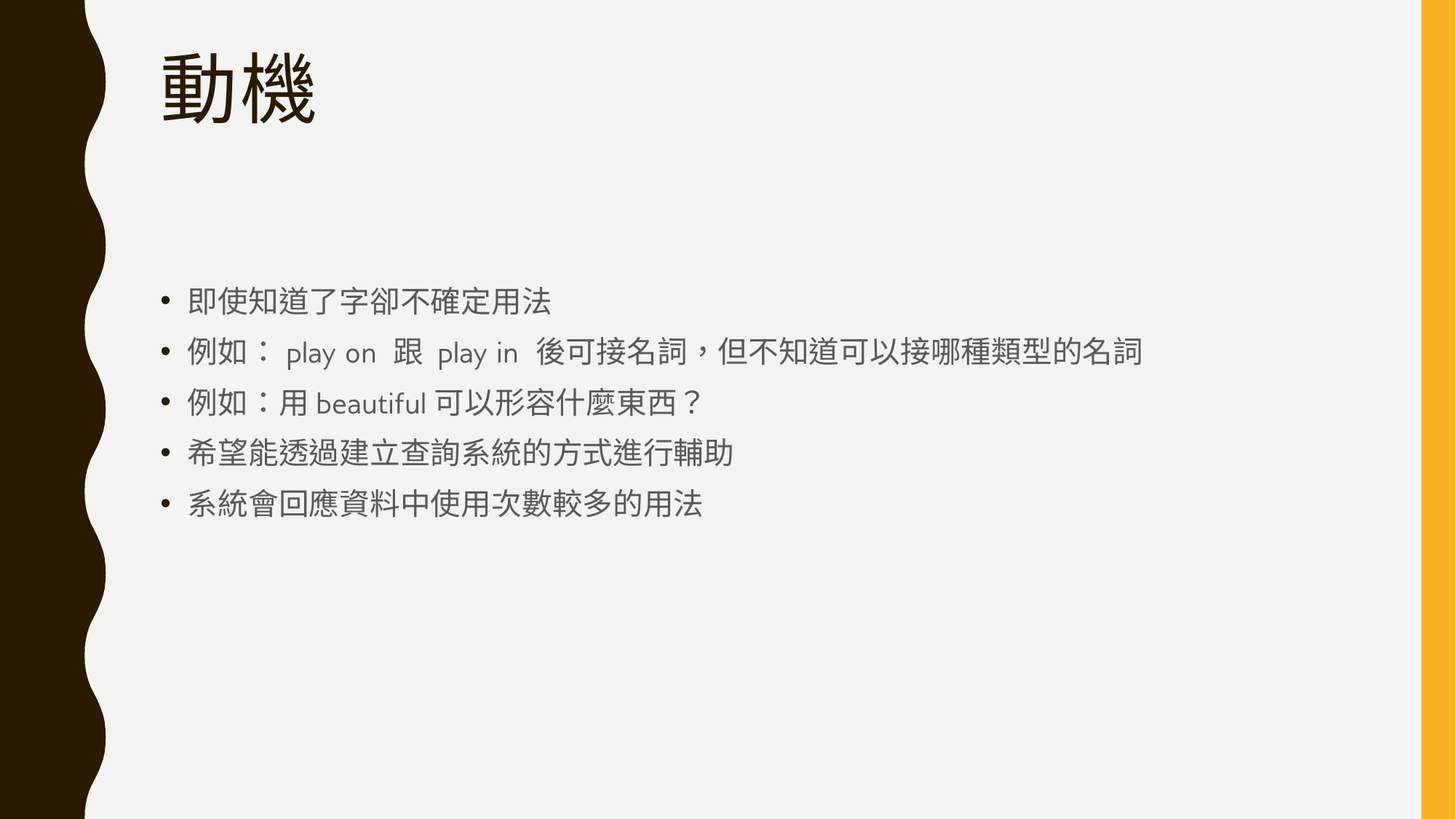

# 動機
即使知道了字卻不確定用法
例如：play on 跟 play in 後可接名詞，但不知道可以接哪種類型的名詞
例如：用beautiful可以形容什麼東西？
希望能透過建立查詢系統的方式進行輔助
系統會回應資料中使用次數較多的用法